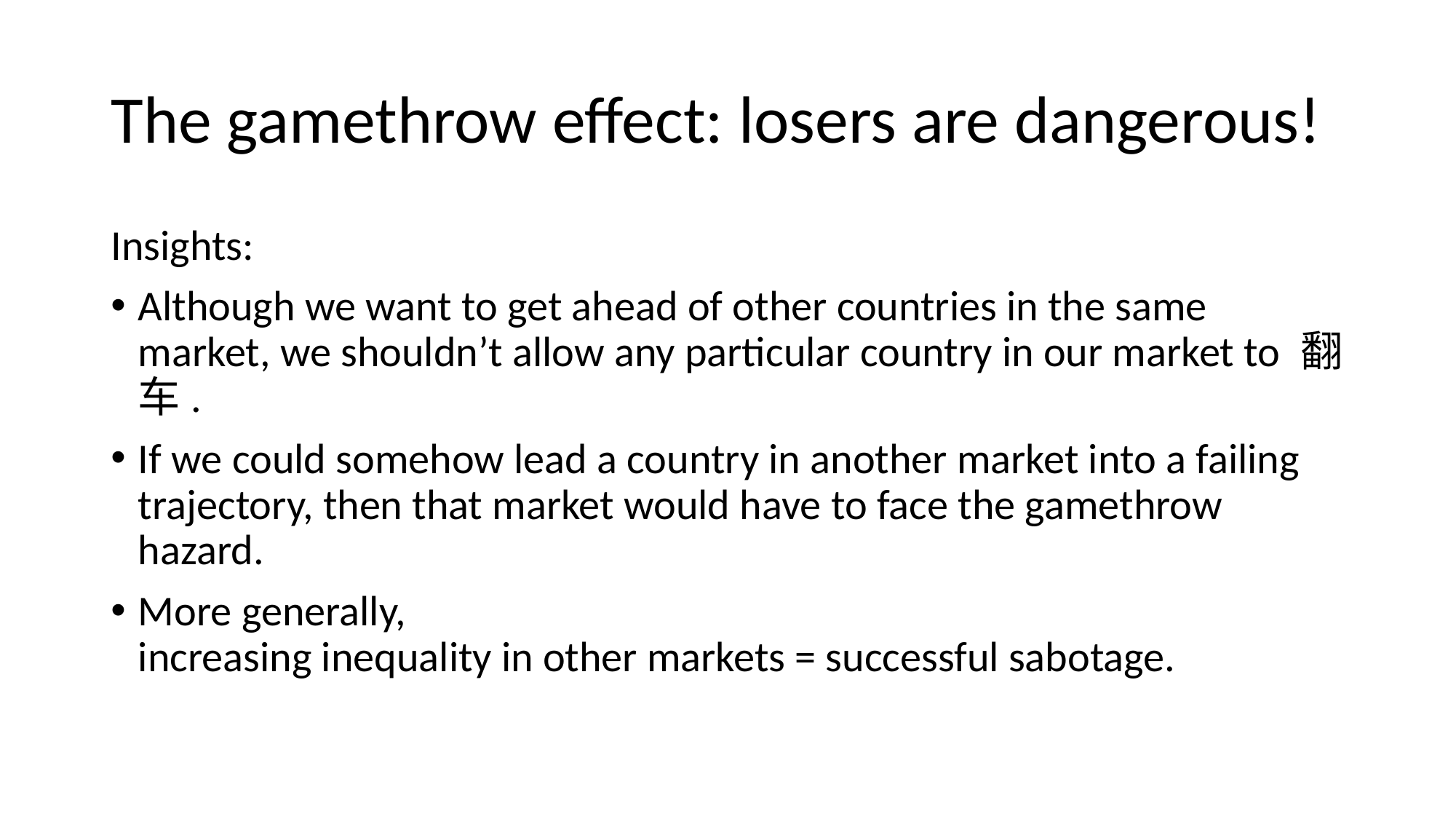

# The gamethrow effect: losers are dangerous!
Insights:
Although we want to get ahead of other countries in the same market, we shouldn’t allow any particular country in our market to 翻车.
If we could somehow lead a country in another market into a failing trajectory, then that market would have to face the gamethrow hazard.
More generally,
increasing inequality in other markets = successful sabotage.